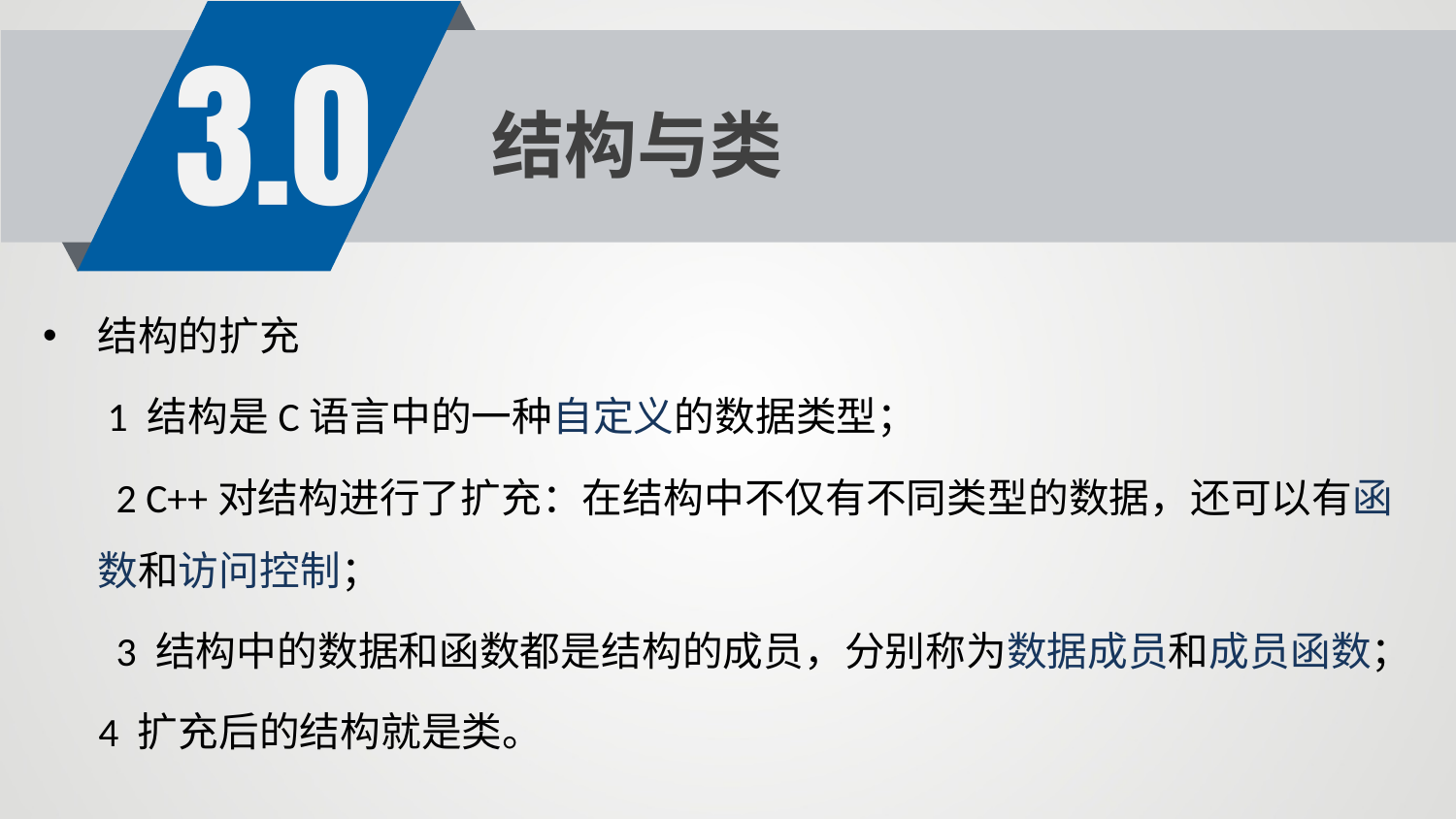

3.0

结构与类
结构的扩充
       1 结构是C语言中的一种自定义的数据类型；
	  2 C++对结构进行了扩充：在结构中不仅有不同类型的数据，还可以有函数和访问控制；
	  3 结构中的数据和函数都是结构的成员，分别称为数据成员和成员函数；
      4 扩充后的结构就是类。